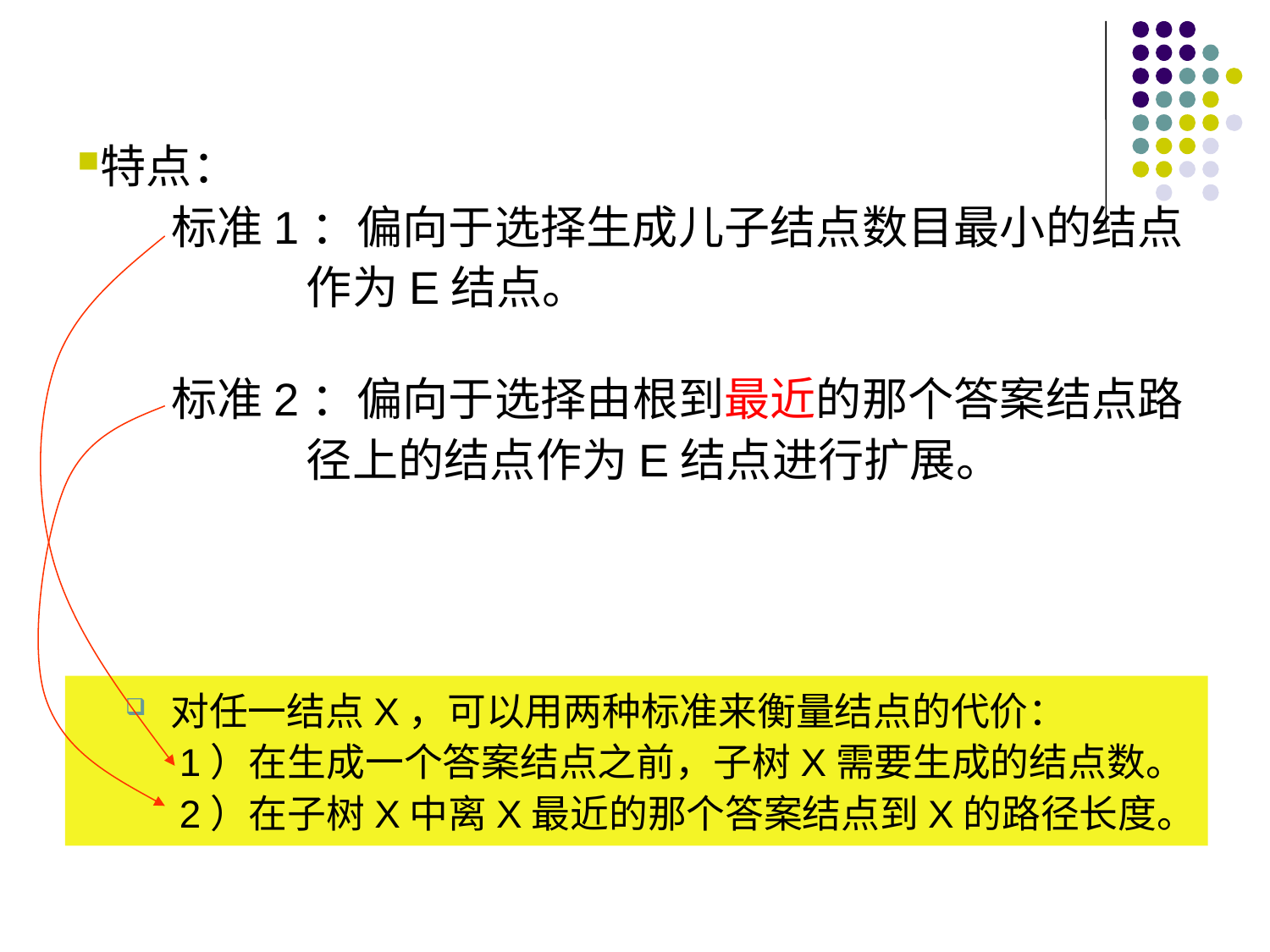

特点：
        标准1：偏向于选择生成儿子结点数目最小的结点
                     作为E结点。

        标准2：偏向于选择由根到最近的那个答案结点路
                     径上的结点作为E结点进行扩展。

对任一结点X，可以用两种标准来衡量结点的代价：
     1）在生成一个答案结点之前，子树X需要生成的结点数。
     2）在子树X中离X最近的那个答案结点到X的路径长度。